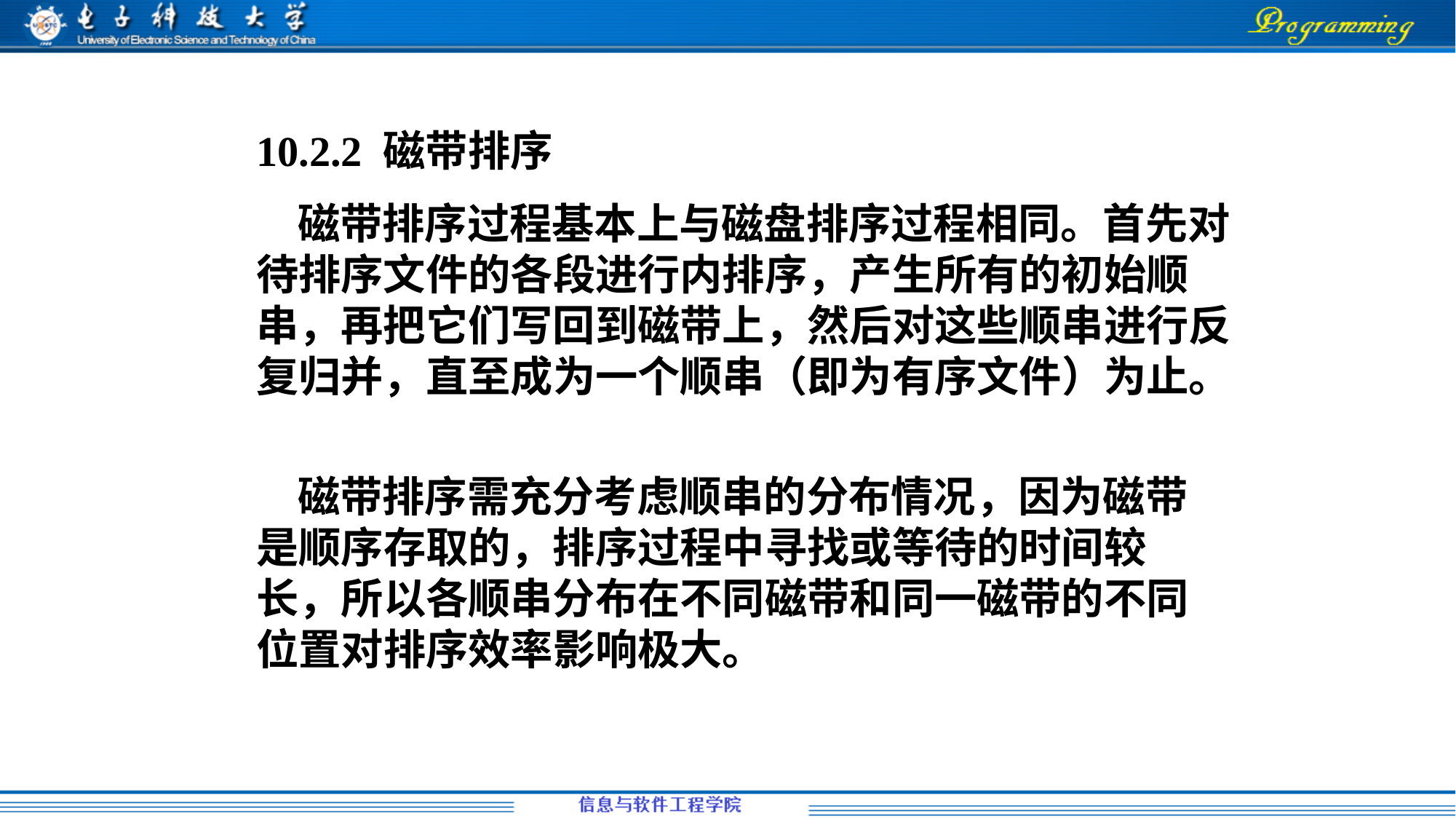

10.2.2 磁带排序
    磁带排序过程基本上与磁盘排序过程相同。首先对待排序文件的各段进行内排序，产生所有的初始顺串，再把它们写回到磁带上，然后对这些顺串进行反复归并，直至成为一个顺串（即为有序文件）为止。
    磁带排序需充分考虑顺串的分布情况，因为磁带是顺序存取的，排序过程中寻找或等待的时间较长，所以各顺串分布在不同磁带和同一磁带的不同位置对排序效率影响极大。